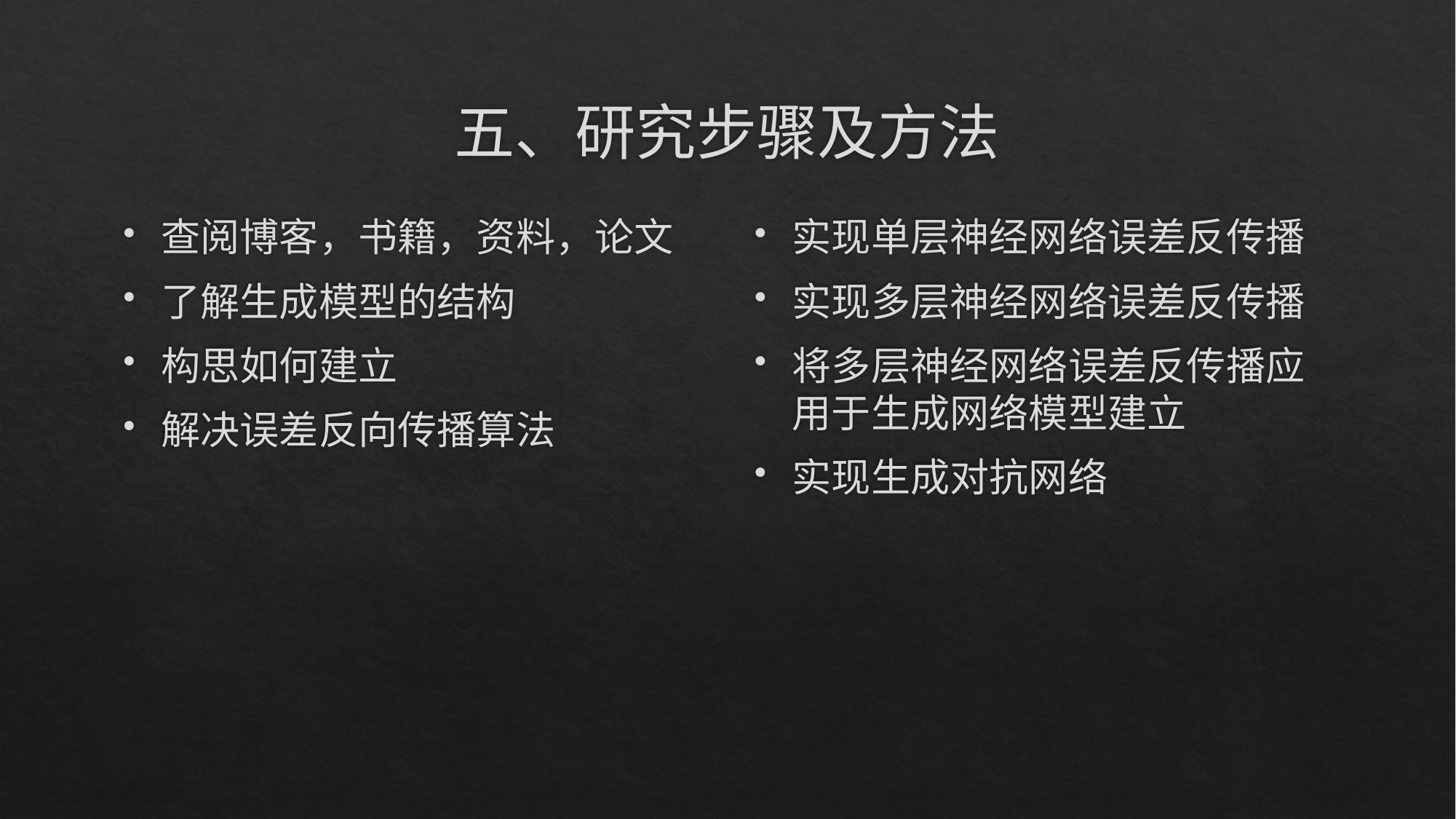

# 五、研究步骤及方法
查阅博客，书籍，资料，论文
了解生成模型的结构
构思如何建立
解决误差反向传播算法

实现单层神经网络误差反传播
实现多层神经网络误差反传播
将多层神经网络误差反传播应用于生成网络模型建立
实现生成对抗网络